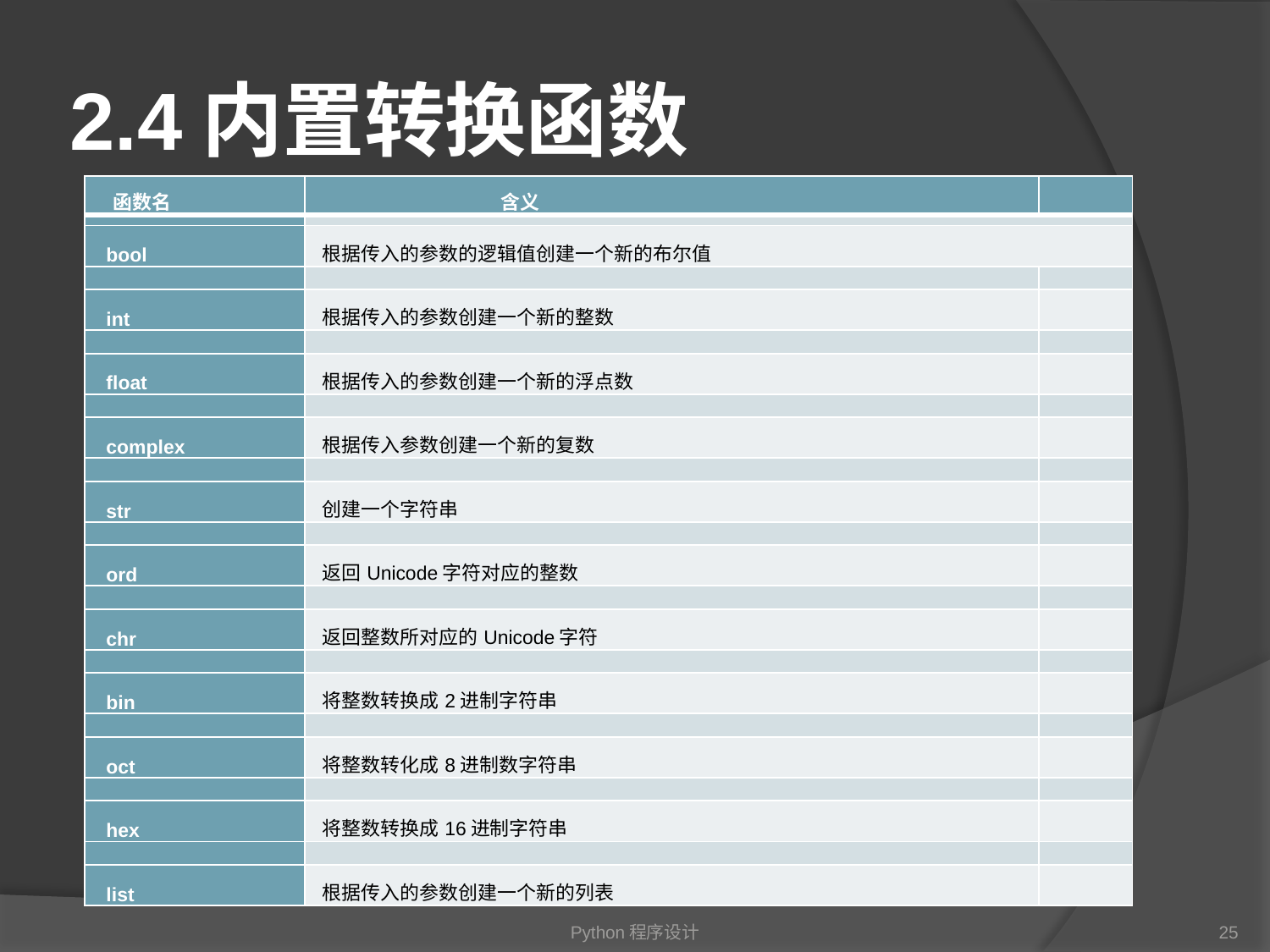

# 2.4内置转换函数
| 函数名 | 含义 |  |
| --- | --- | --- |
|  |  |  |
| bool | 根据传入的参数的逻辑值创建一个新的布尔值 |  |
|  |  |  |
| int | 根据传入的参数创建一个新的整数 |  |
|  |  |  |
| float | 根据传入的参数创建一个新的浮点数 |  |
|  |  |  |
| complex | 根据传入参数创建一个新的复数 |  |
|  |  |  |
| str | 创建一个字符串 |  |
|  |  |  |
| ord | 返回Unicode字符对应的整数 |  |
|  |  |  |
| chr | 返回整数所对应的Unicode字符 |  |
|  |  |  |
| bin | 将整数转换成2进制字符串 |  |
|  |  |  |
| oct | 将整数转化成8进制数字符串 |  |
|  |  |  |
| hex | 将整数转换成16进制字符串 |  |
|  |  |  |
| list | 根据传入的参数创建一个新的列表 |  |
Python程序设计
25